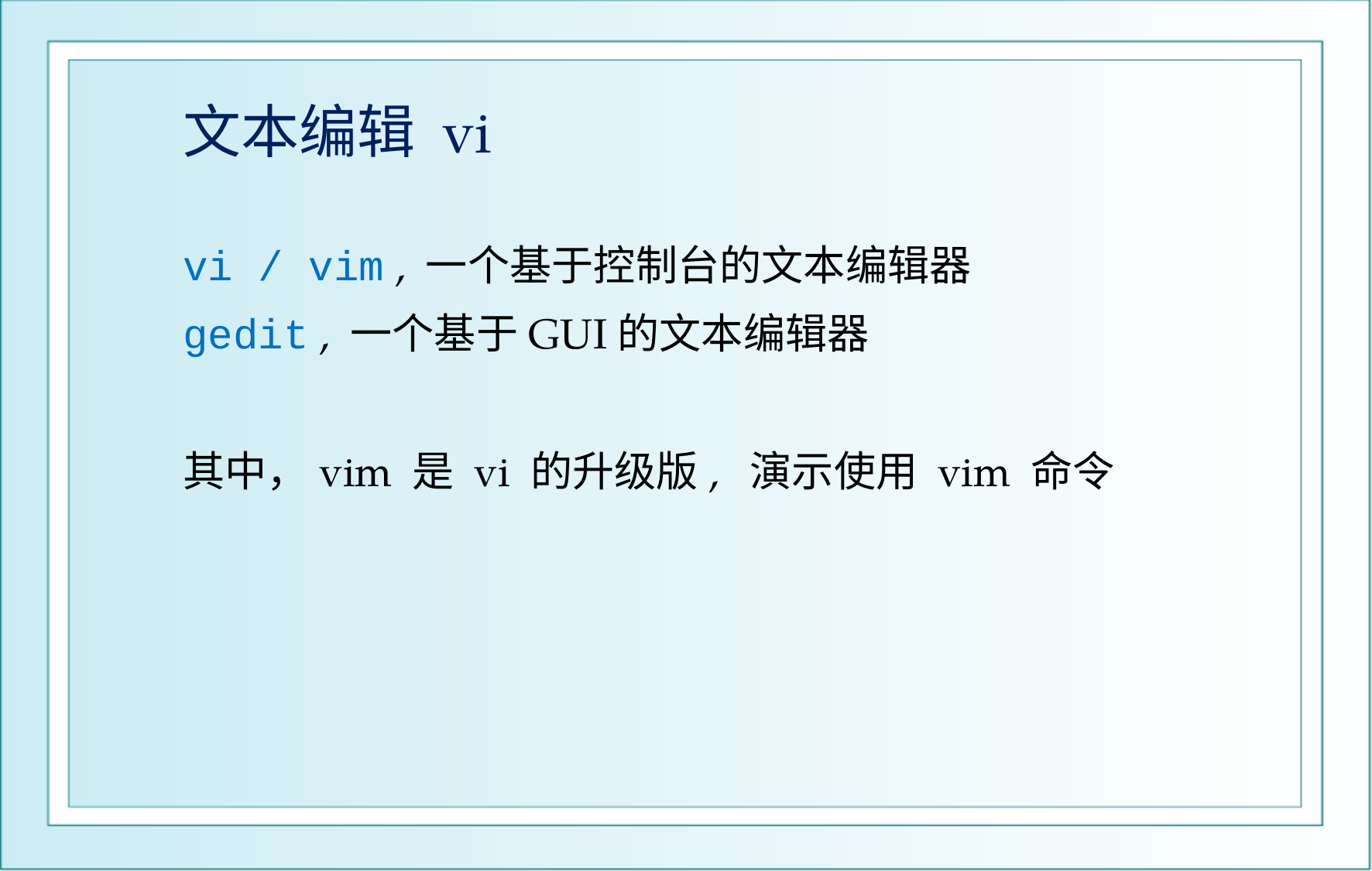

# 文本编辑 vi
vi / vim , 一个基于控制台的文本编辑器
gedit , 一个基于GUI的文本编辑器

其中，vim 是 vi 的升级版,  演示使用 vim 命令